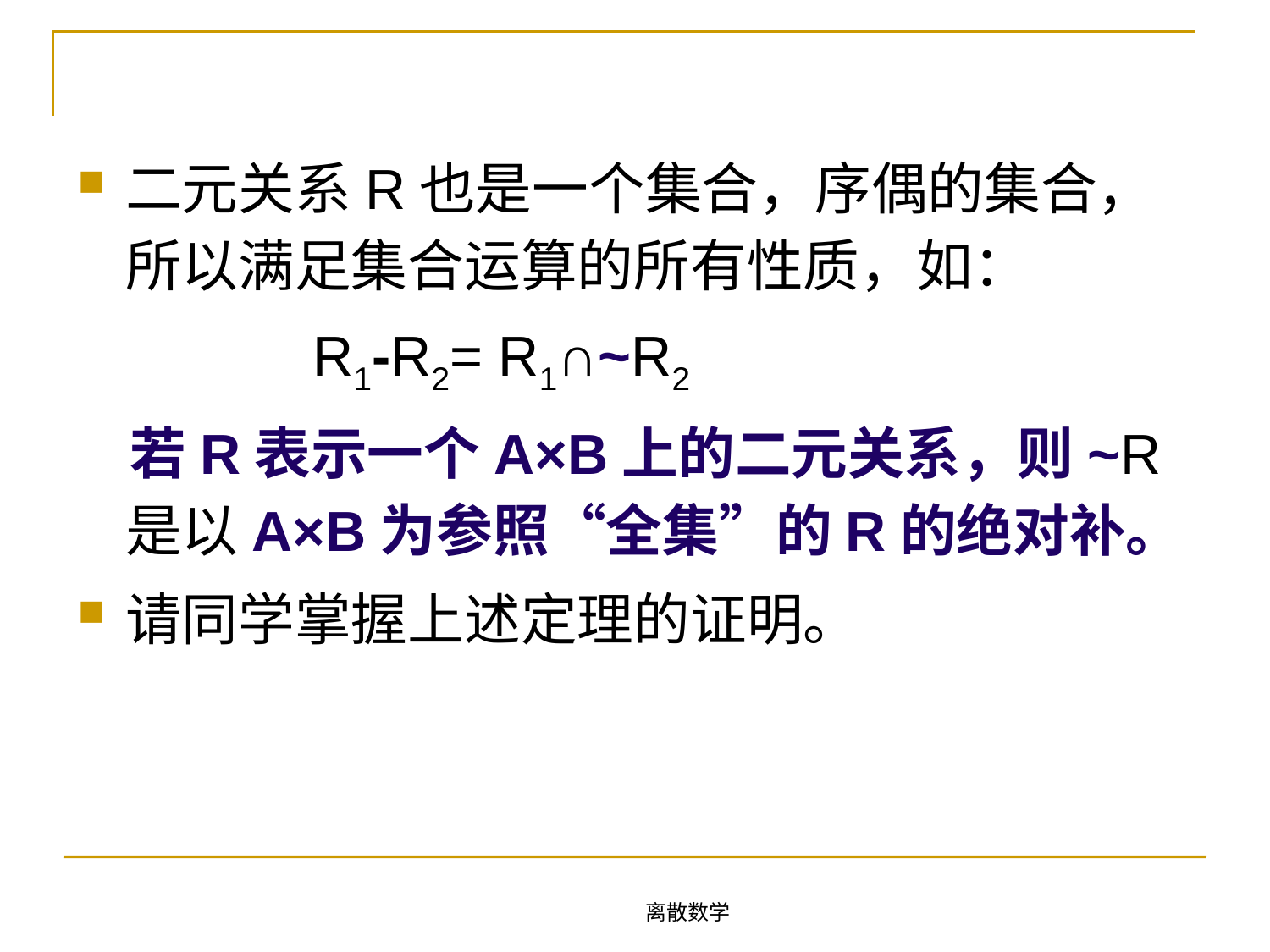

二元关系R也是一个集合，序偶的集合，所以满足集合运算的所有性质，如：
               R1-R2= R1∩~R2
   若R表示一个A×B上的二元关系，则~R是以A×B为参照“全集”的R的绝对补。
请同学掌握上述定理的证明。

离散数学
12